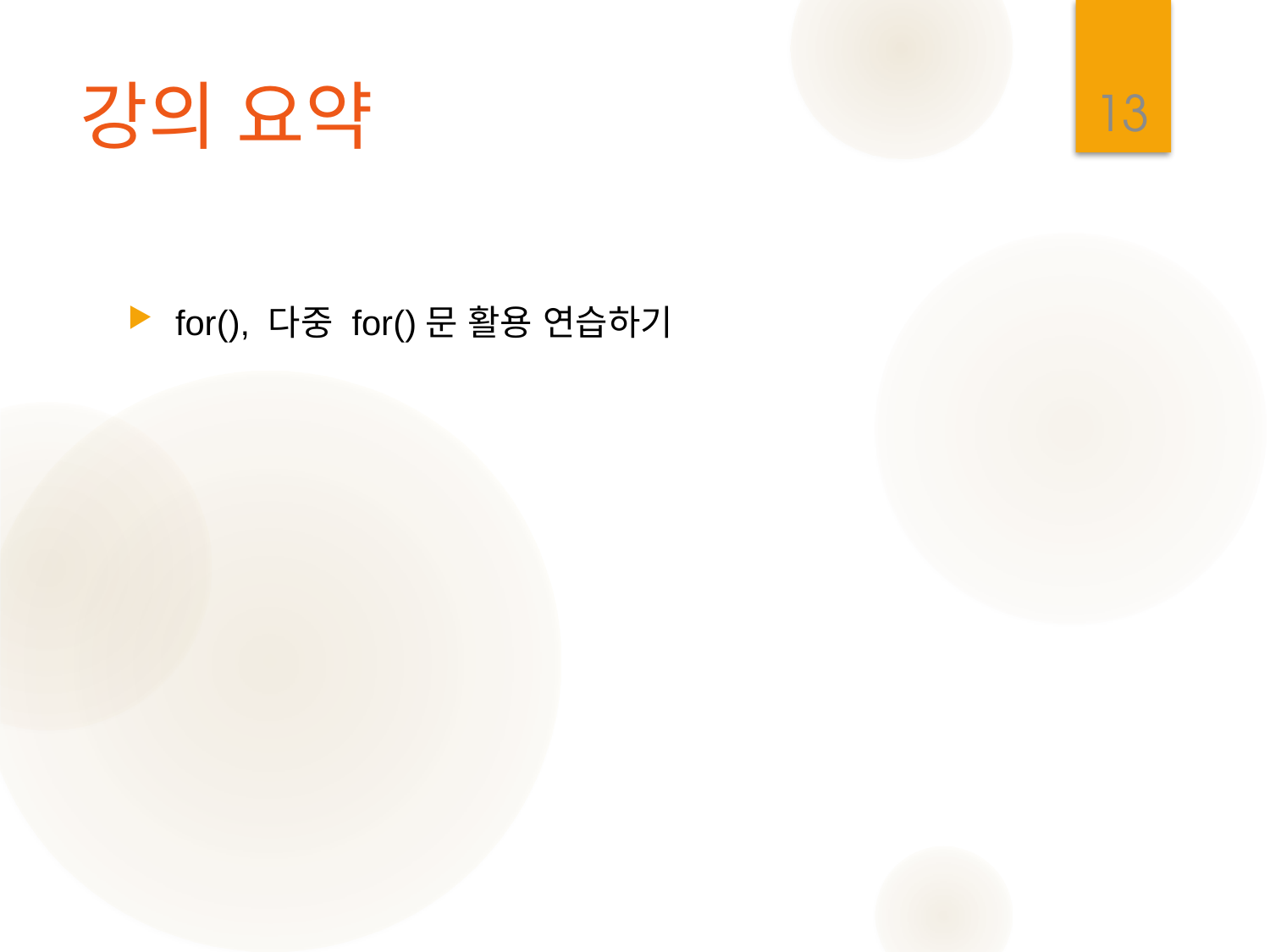

13
# 강의 요약

for(), 다중 for()문 활용 연습하기